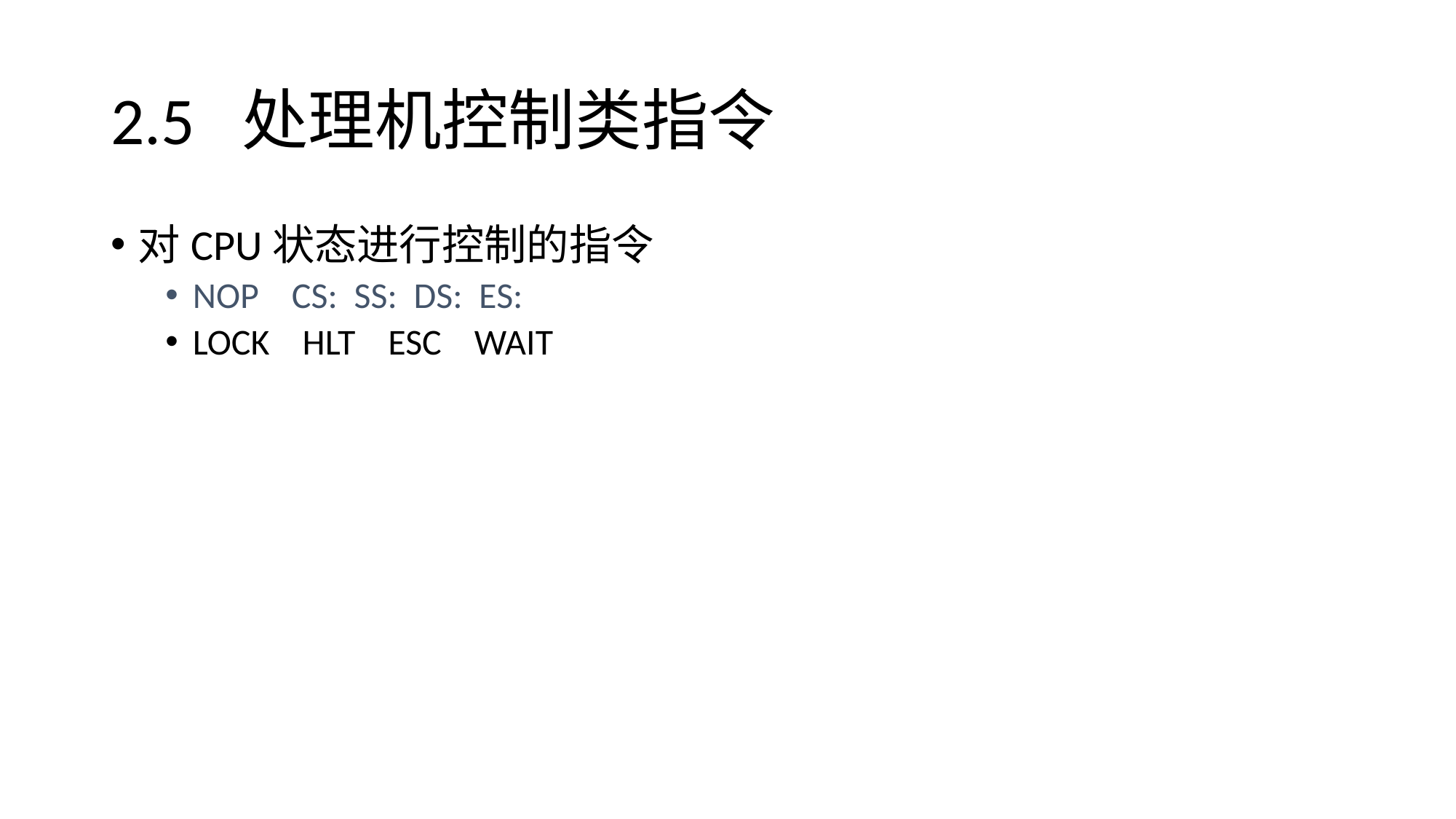

# 2.5  处理机控制类指令
对CPU状态进行控制的指令
NOP    CS:  SS:  DS:  ES:
LOCK    HLT    ESC    WAIT